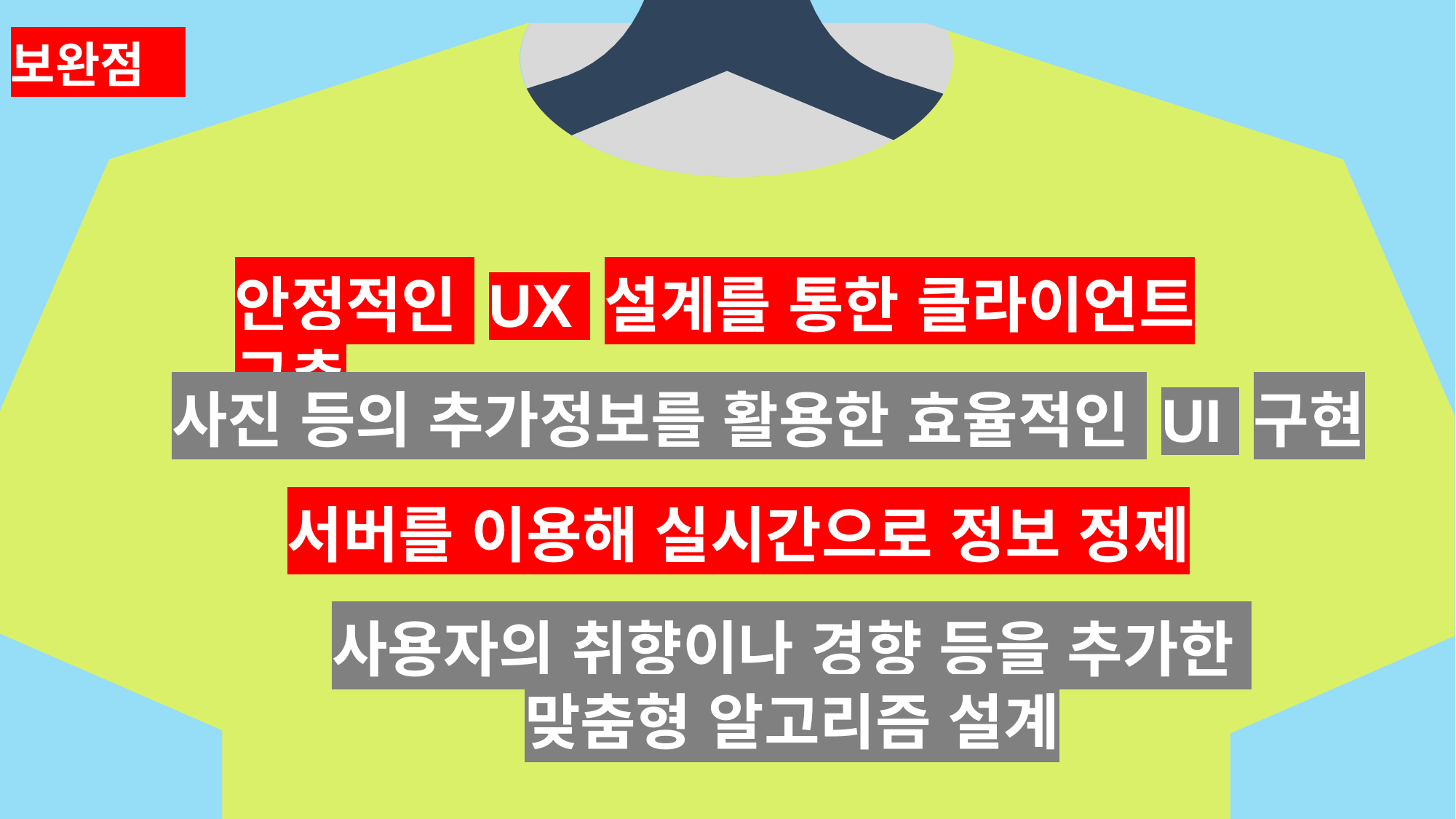

보완점

안정적인 UX 설계를 통한 클라이언트 구축
사진 등의 추가정보를 활용한 효율적인 UI 구현
서버를 이용해 실시간으로 정보 정제
사용자의 취향이나 경향 등을 추가한
맞춤형 알고리즘 설계